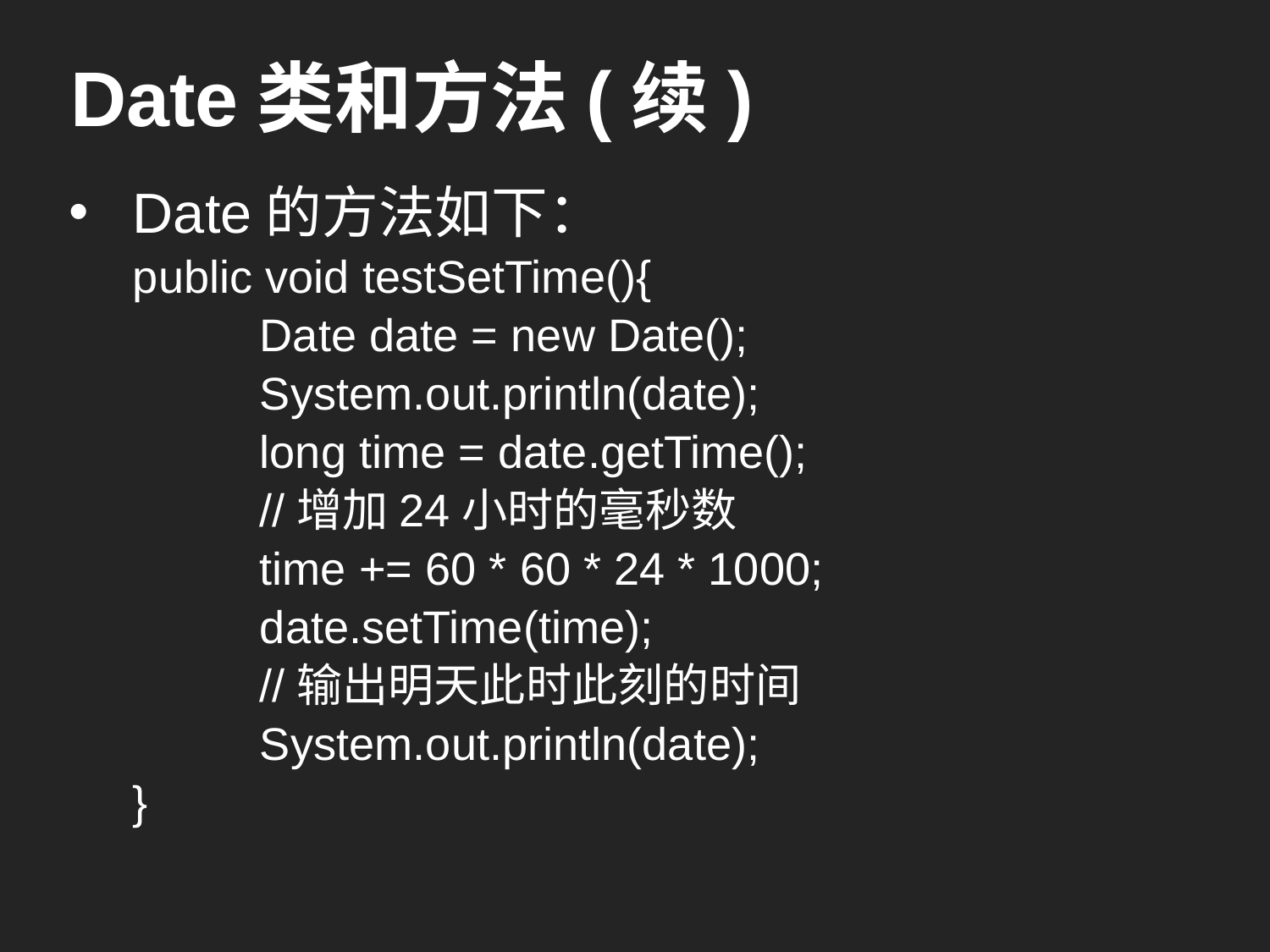

# Date类和方法(续)
Date的方法如下：
public void testSetTime(){
	Date date = new Date();
	System.out.println(date);
	long time = date.getTime();
	//增加24小时的毫秒数
	time += 60 * 60 * 24 * 1000;
	date.setTime(time);
	//输出明天此时此刻的时间
	System.out.println(date);
}